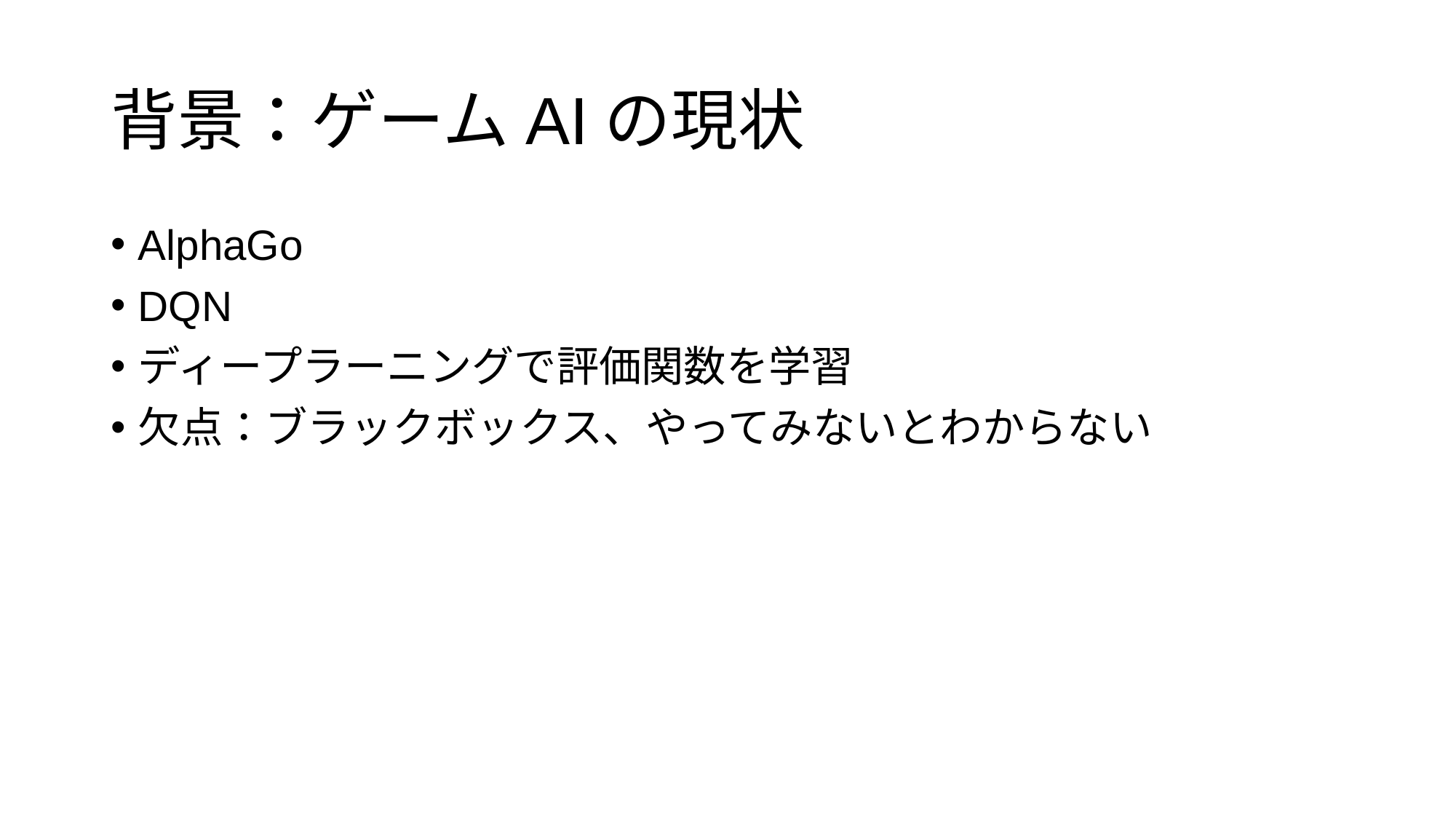

# 背景：ゲームAIの現状
AlphaGo
DQN
ディープラーニングで評価関数を学習
欠点：ブラックボックス、やってみないとわからない